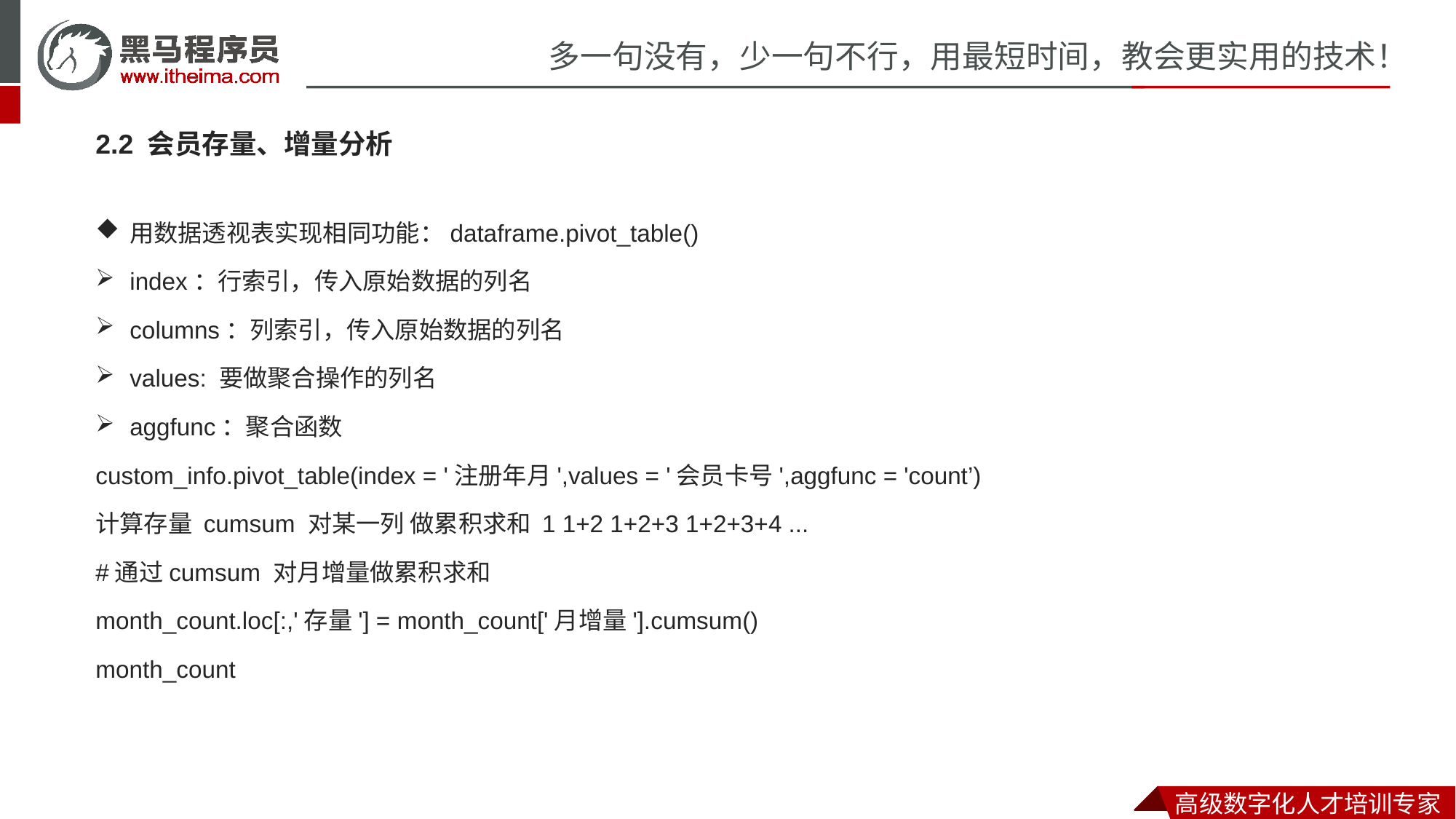

2.2 会员存量、增量分析
用数据透视表实现相同功能：dataframe.pivot_table()
index：行索引，传入原始数据的列名
columns：列索引，传入原始数据的列名
values: 要做聚合操作的列名
aggfunc：聚合函数
custom_info.pivot_table(index = '注册年月',values = '会员卡号',aggfunc = 'count’)
计算存量 cumsum 对某一列 做累积求和 1 1+2 1+2+3 1+2+3+4 ...
#通过cumsum 对月增量做累积求和
month_count.loc[:,'存量'] = month_count['月增量'].cumsum()
month_count